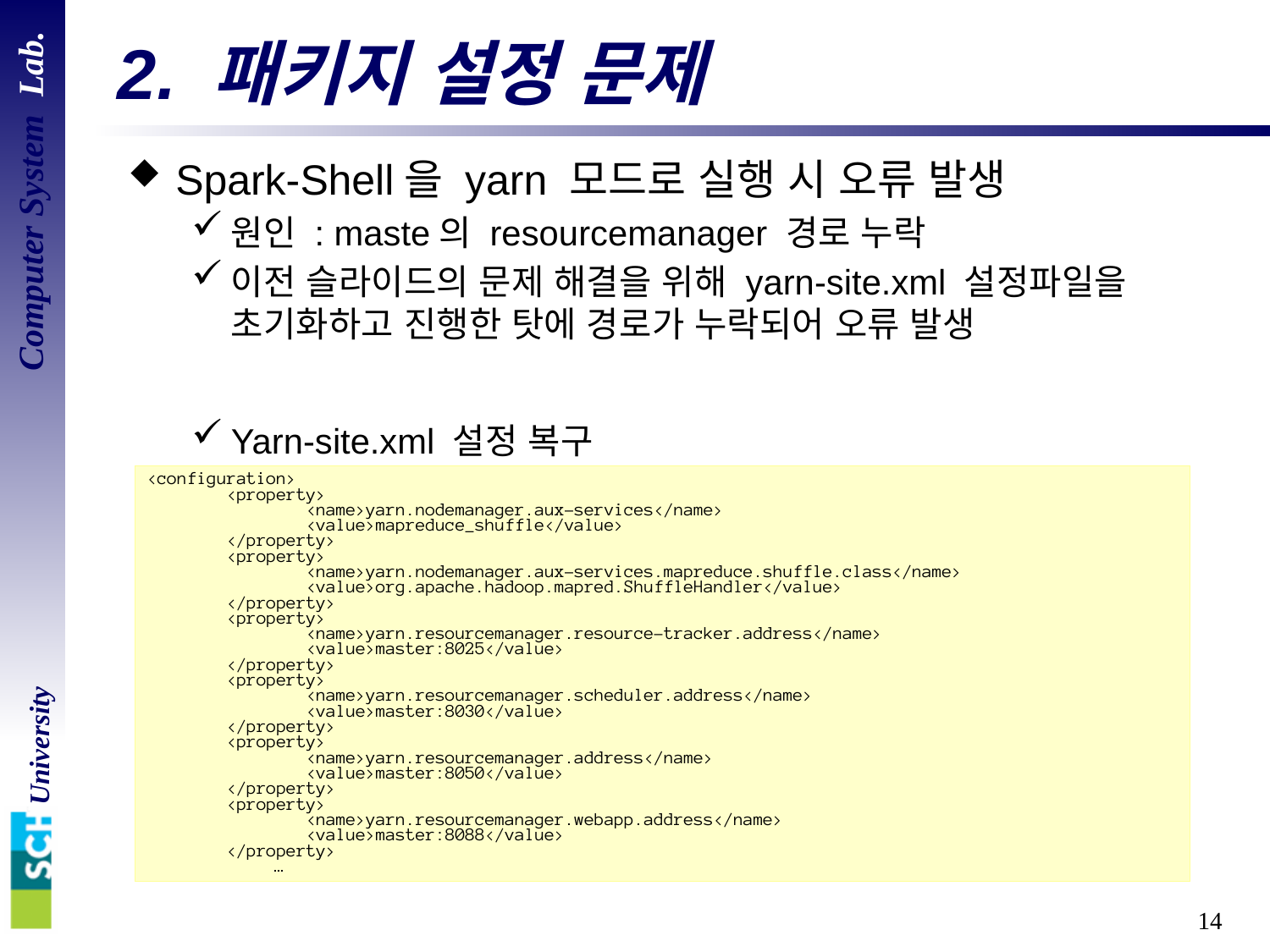

# 2. 패키지 설정 문제
Spark-Shell을 yarn 모드로 실행 시 오류 발생
원인 : maste의 resourcemanager 경로 누락
이전 슬라이드의 문제 해결을 위해 yarn-site.xml 설정파일을 초기화하고 진행한 탓에 경로가 누락되어 오류 발생

Yarn-site.xml 설정 복구

<configuration>
        <property>
                <name>yarn.nodemanager.aux-services</name>
                <value>mapreduce_shuffle</value>
        </property>
        <property>
                <name>yarn.nodemanager.aux-services.mapreduce.shuffle.class</name>
                <value>org.apache.hadoop.mapred.ShuffleHandler</value>
        </property>
        <property>
                <name>yarn.resourcemanager.resource-tracker.address</name>
                <value>master:8025</value>
        </property>
        <property>
                <name>yarn.resourcemanager.scheduler.address</name>
                <value>master:8030</value>
        </property>
        <property>
                <name>yarn.resourcemanager.address</name>
                <value>master:8050</value>
        </property>
        <property>
                <name>yarn.resourcemanager.webapp.address</name>
                <value>master:8088</value>
        </property>
	…